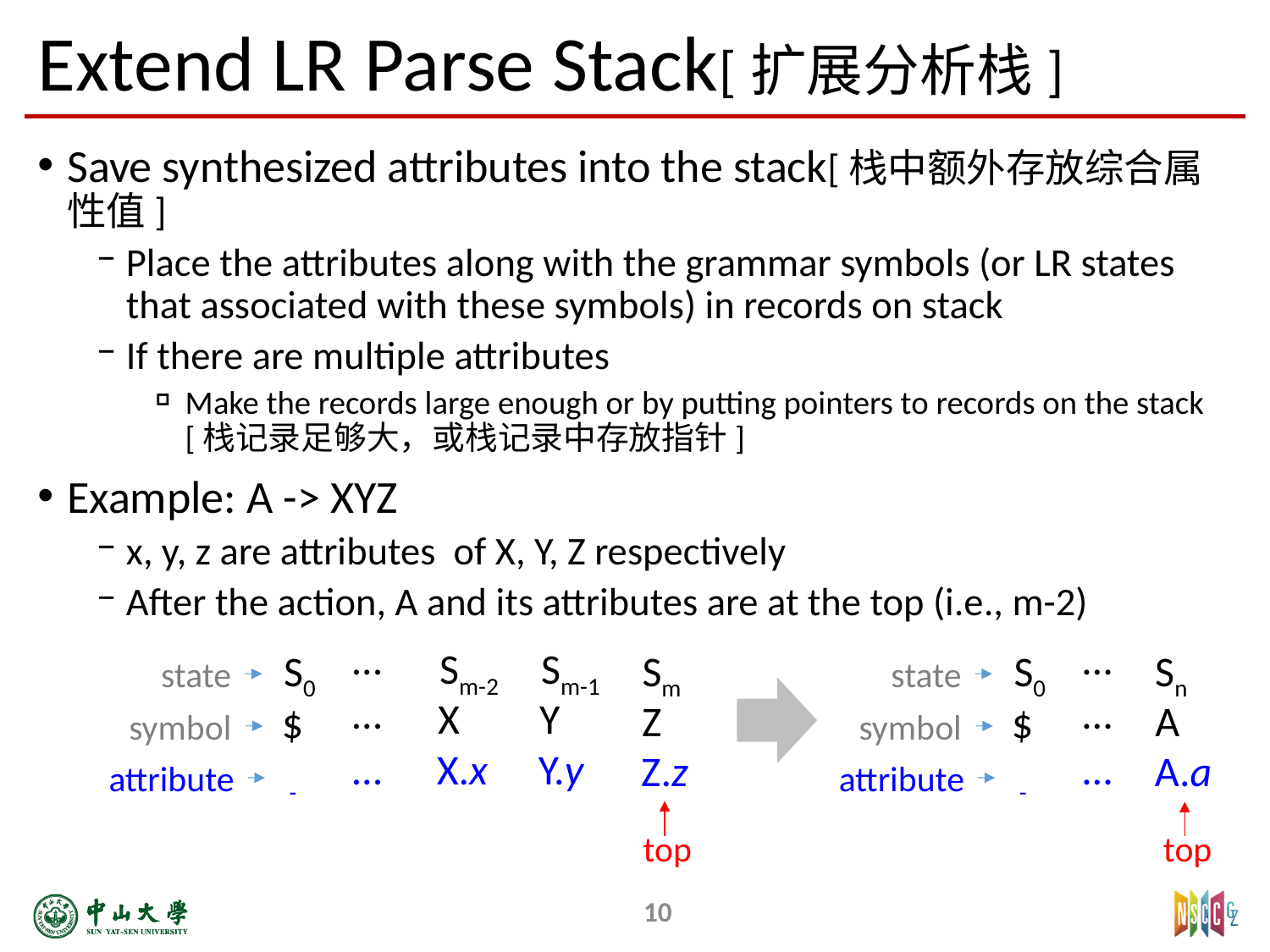

# Extend LR Parse Stack[扩展分析栈]
Save synthesized attributes into the stack[栈中额外存放综合属性值]
Place the attributes along with the grammar symbols (or LR states that associated with these symbols) in records on stack
If there are multiple attributes
Make the records large enough or by putting pointers to records on the stack [栈记录足够大，或栈记录中存放指针]
Example: A -> XYZ
x, y, z are attributes  of X, Y, Z respectively
After the action, A and its attributes are at the top (i.e., m-2)
…
…
…
Sm-1
Y
Y.y
Sm-2
X
X.x
Sm
Z
Z.z
…
…
…
S0
state
symbol
$
Sn
A
A.a
 -
attribute
top

S0
state
symbol
$
 -
attribute
top
10